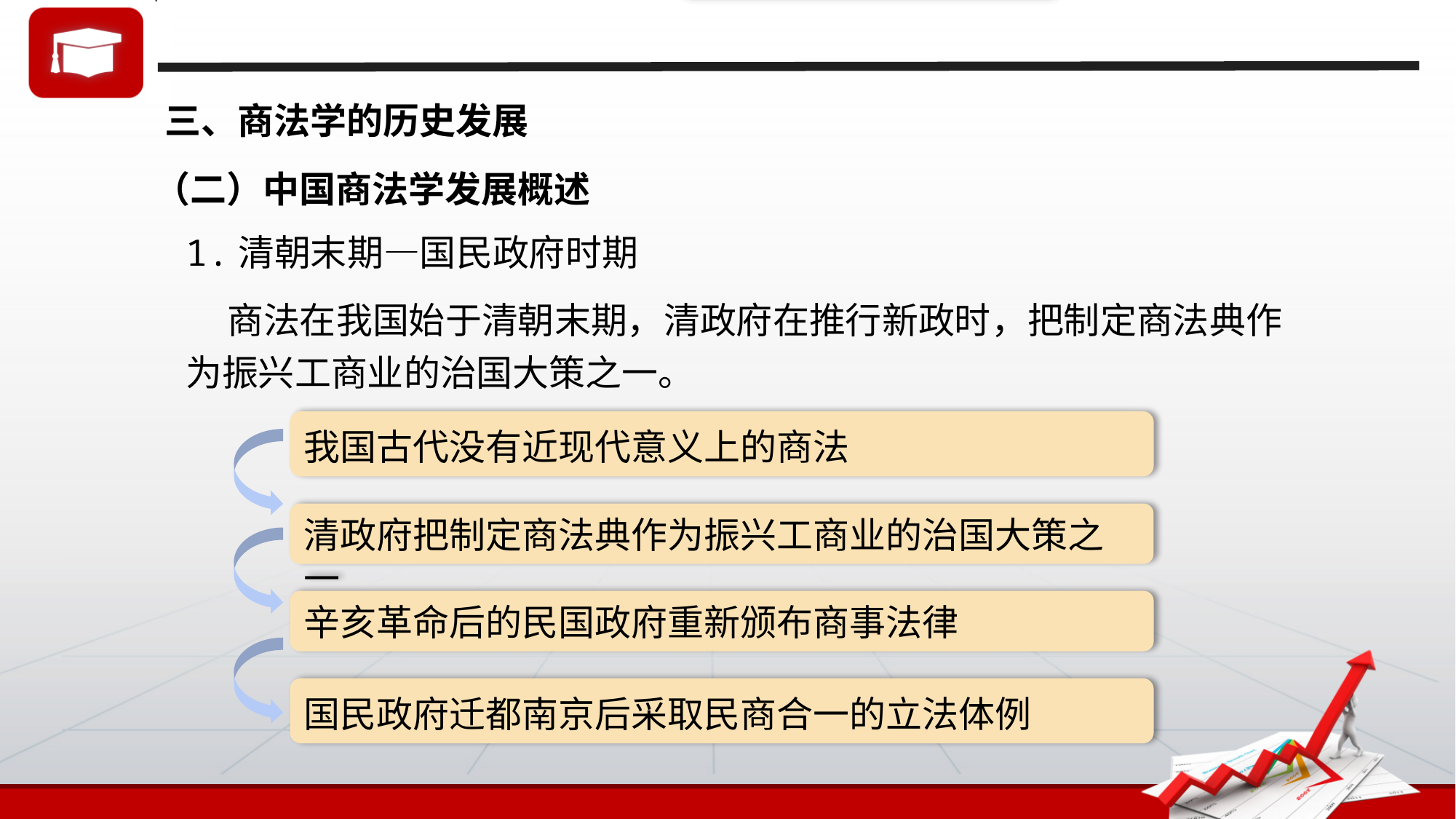

三、商法学的历史发展
 （二）中国商法学发展概述
1.清朝末期—国民政府时期
    商法在我国始于清朝末期，清政府在推行新政时，把制定商法典作为振兴工商业的治国大策之一。

我国古代没有近现代意义上的商法

清政府把制定商法典作为振兴工商业的治国大策之一

辛亥革命后的民国政府重新颁布商事法律

国民政府迁都南京后采取民商合一的立法体例